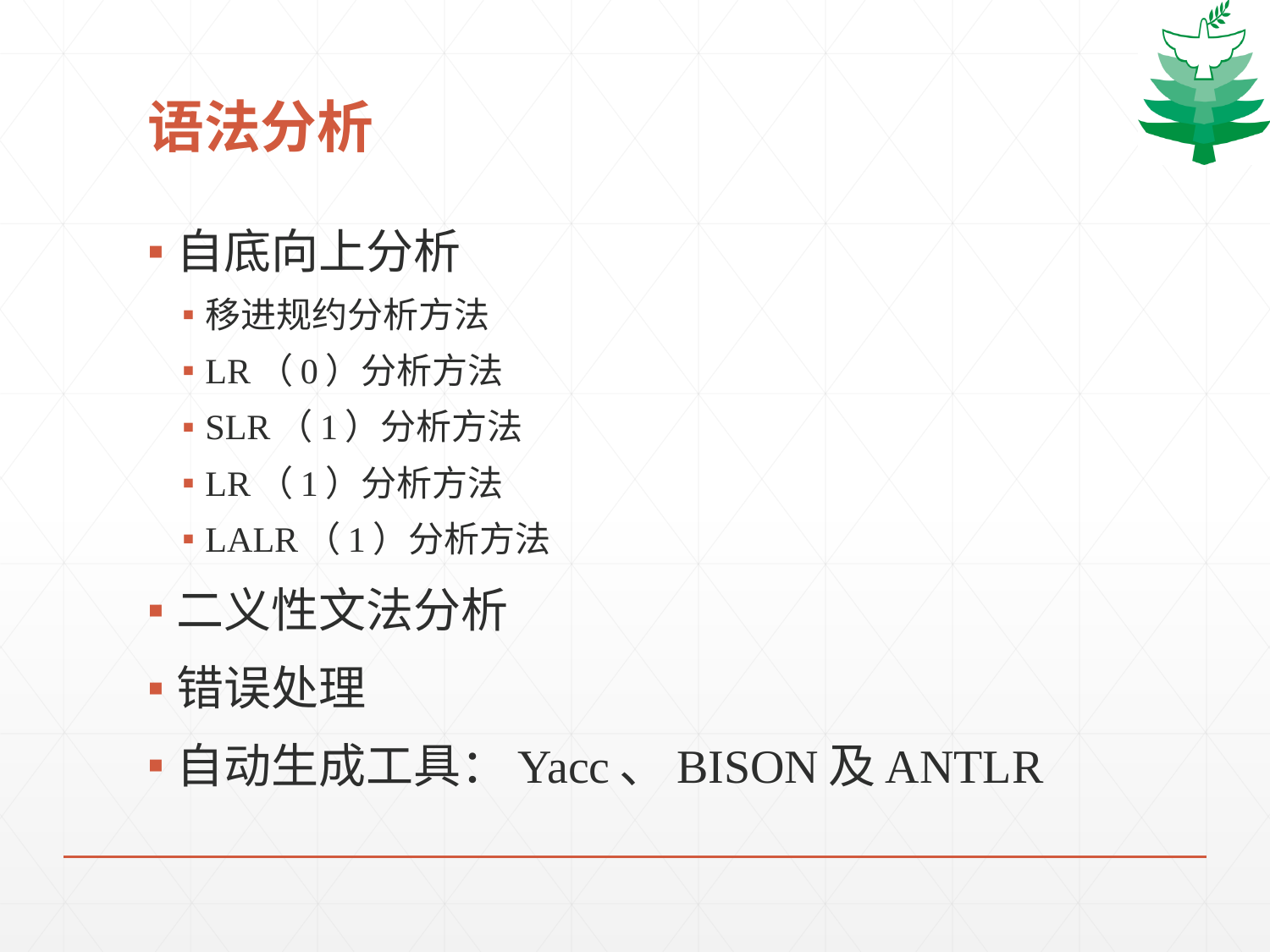

# 语法分析
自底向上分析
移进规约分析方法
LR（0）分析方法
SLR（1）分析方法
LR（1）分析方法
LALR（1）分析方法
二义性文法分析
错误处理
自动生成工具：Yacc、BISON及ANTLR